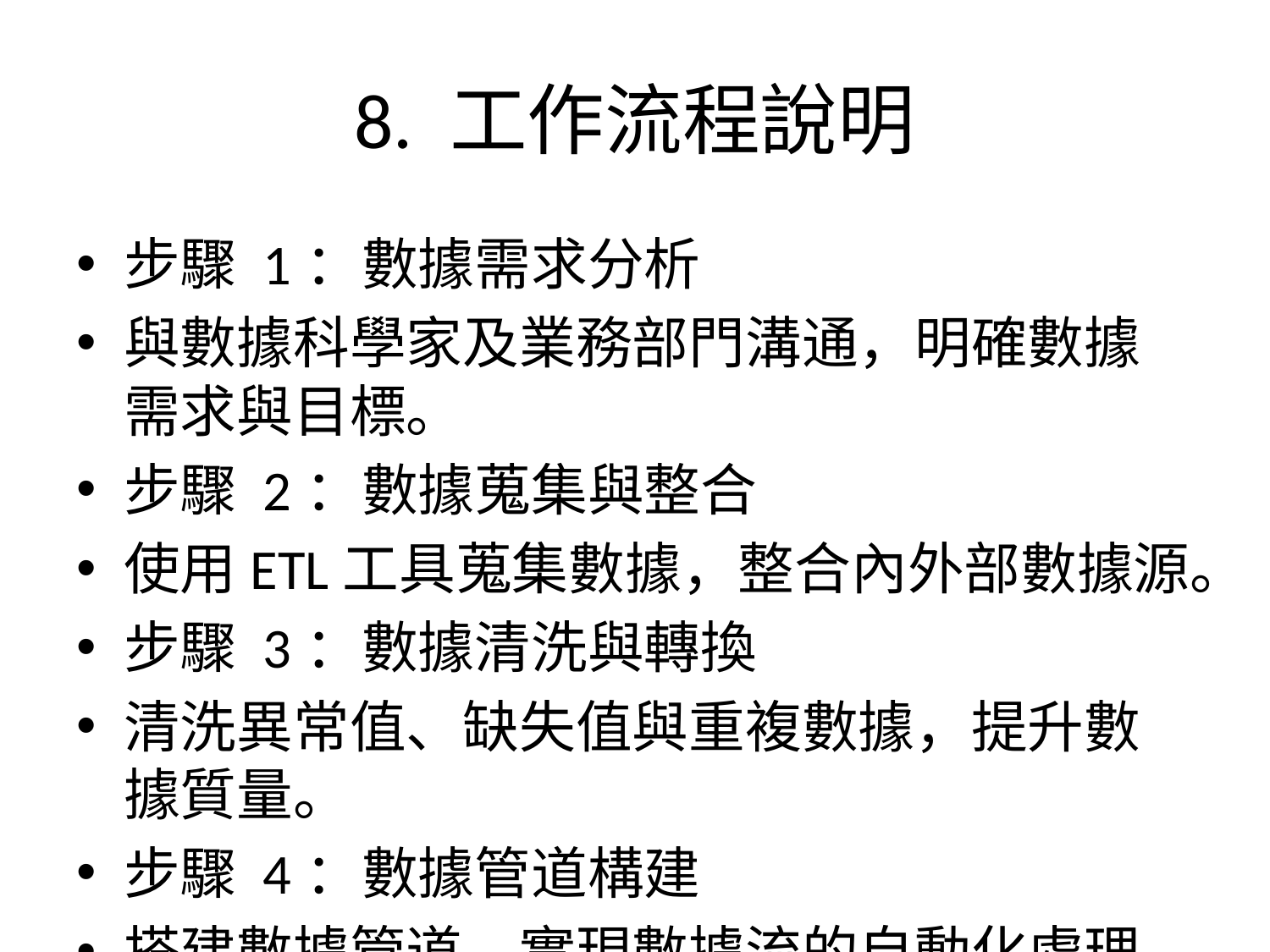

# 8. 工作流程說明
步驟 1：數據需求分析
與數據科學家及業務部門溝通，明確數據需求與目標。
步驟 2：數據蒐集與整合
使用ETL工具蒐集數據，整合內外部數據源。
步驟 3：數據清洗與轉換
清洗異常值、缺失值與重複數據，提升數據質量。
步驟 4：數據管道構建
搭建數據管道，實現數據流的自動化處理與存儲。
步驟 5：數據分析與可視化
使用分析工具（如SQL、Python）進行數據探索與分析。
步驟 6：監控與優化
定期監控數據管道運行狀況，排查故障與瓶頸。